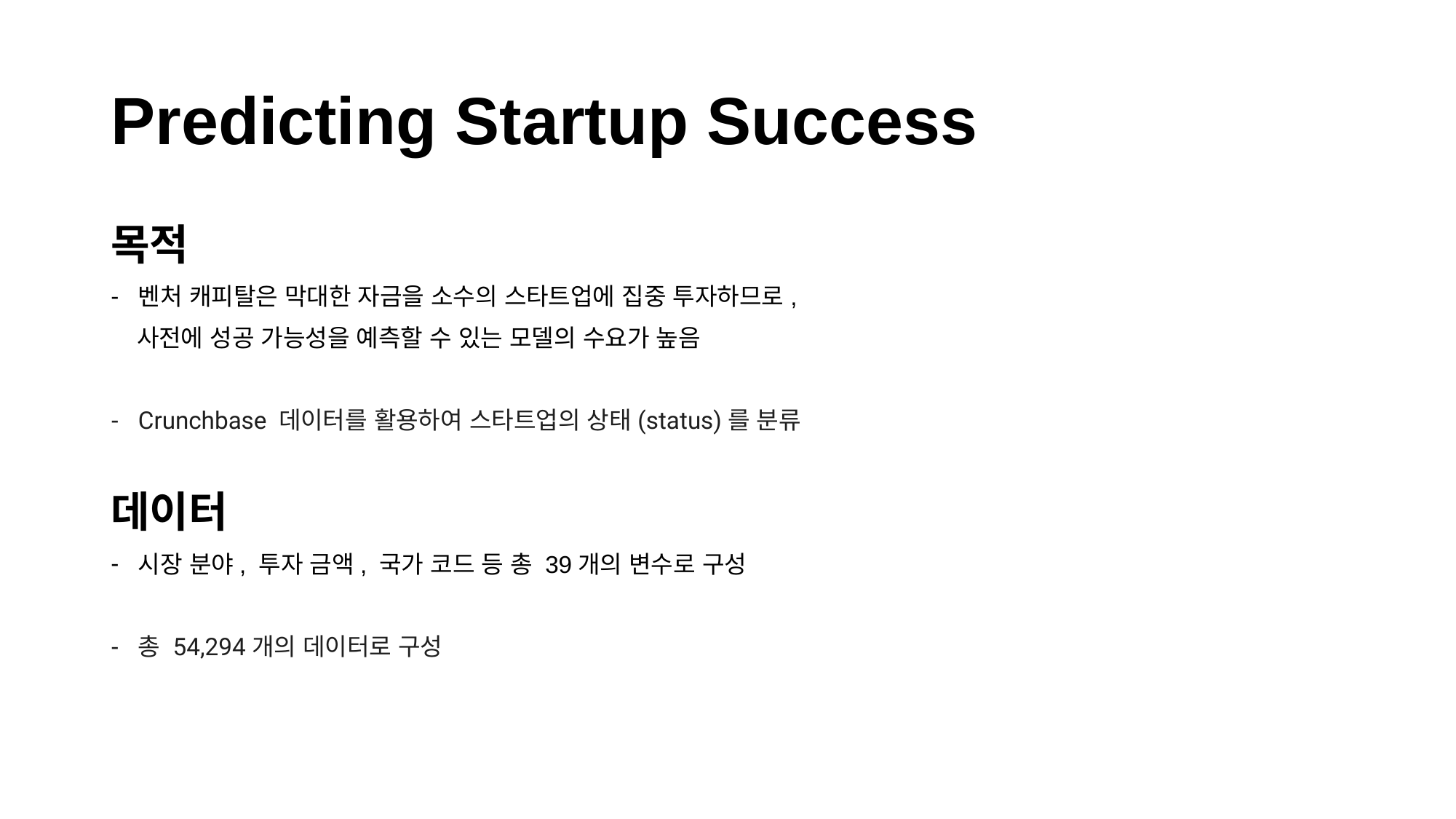

# Predicting Startup Success
목적
벤처 캐피탈은 막대한 자금을 소수의 스타트업에 집중 투자하므로,
   사전에 성공 가능성을 예측할 수 있는 모델의 수요가 높음

Crunchbase 데이터를 활용하여 스타트업의 상태(status)를 분류

데이터
시장 분야, 투자 금액, 국가 코드 등 총 39개의 변수로 구성

총 54,294개의 데이터로 구성